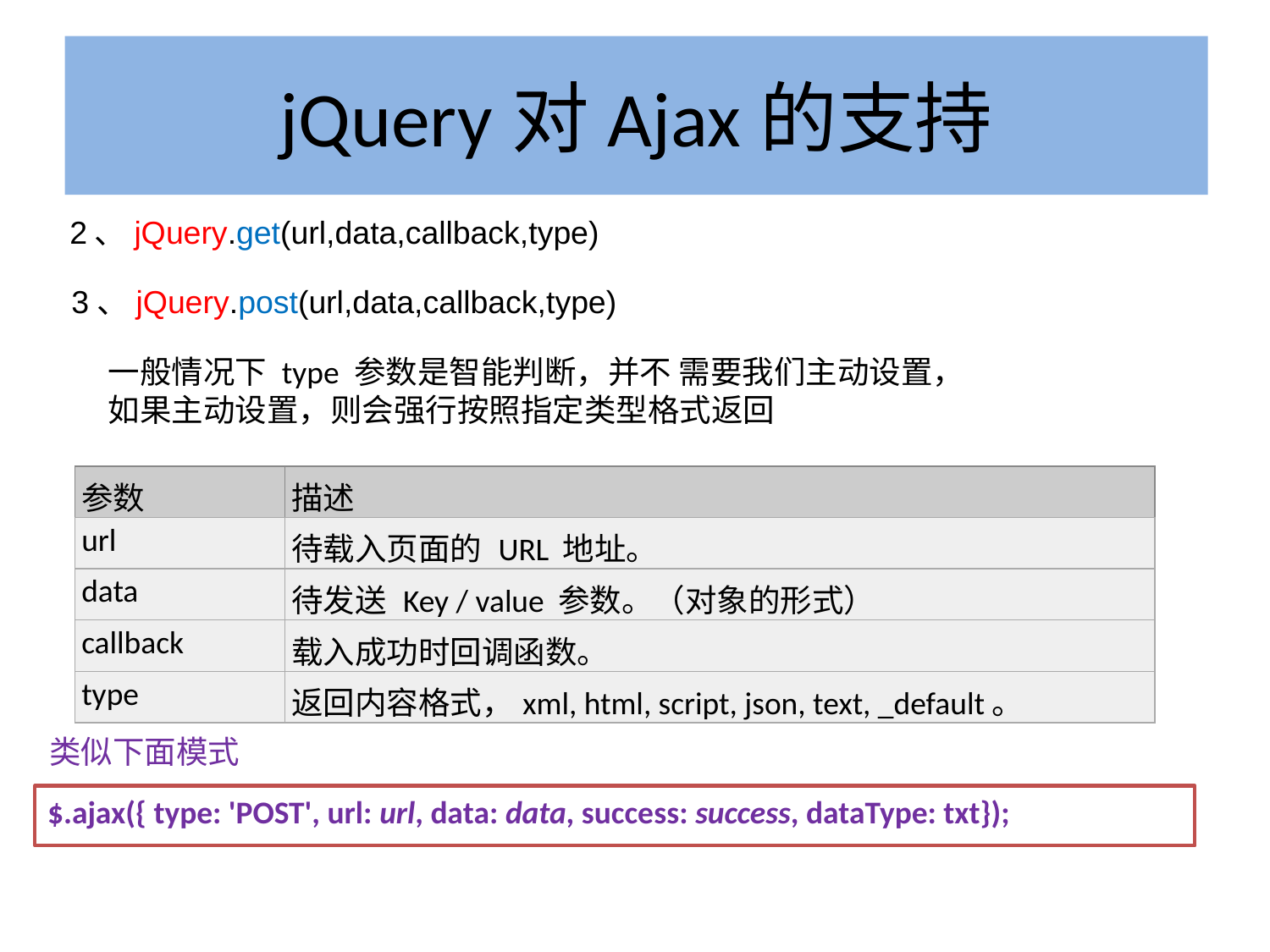

jQuery对Ajax的支持
2、jQuery.get(url,data,callback,type)
3、jQuery.post(url,data,callback,type)
一般情况下 type 参数是智能判断，并不 需要我们主动设置，
如果主动设置，则会强行按照指定类型格式返回
| 参数 | 描述 |
| --- | --- |
| url | 待载入页面的 URL 地址。 |
| data | 待发送 Key / value 参数。（对象的形式） |
| callback | 载入成功时回调函数。 |
| type | 返回内容格式，xml, html, script, json, text, \_default。 |
类似下面模式
$.ajax({ type: 'POST', url: url, data: data, success: success, dataType: txt});